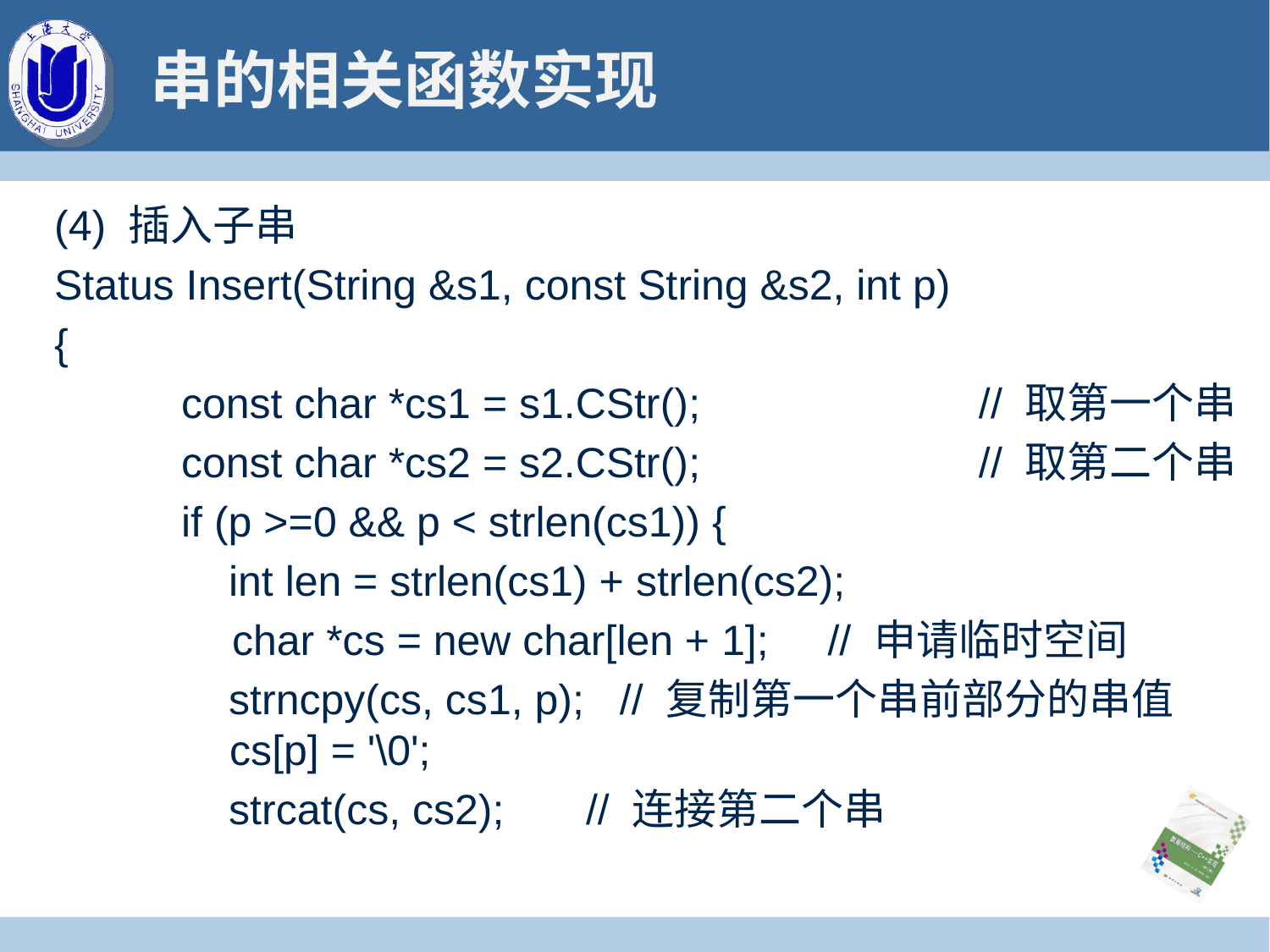

# 串的相关函数实现
(4) 插入子串
Status Insert(String &s1, const String &s2, int p)
{
	const char *cs1 = s1.CStr();		   // 取第一个串
	const char *cs2 = s2.CStr();		   // 取第二个串
	if (p >=0 && p < strlen(cs1)) {
 	    int len = strlen(cs1) + strlen(cs2);
               char *cs = new char[len + 1];     // 申请临时空间
	    strncpy(cs, cs1, p);   // 复制第一个串前部分的串值	       	    cs[p] = '\0';
	    strcat(cs, cs2);	  // 连接第二个串